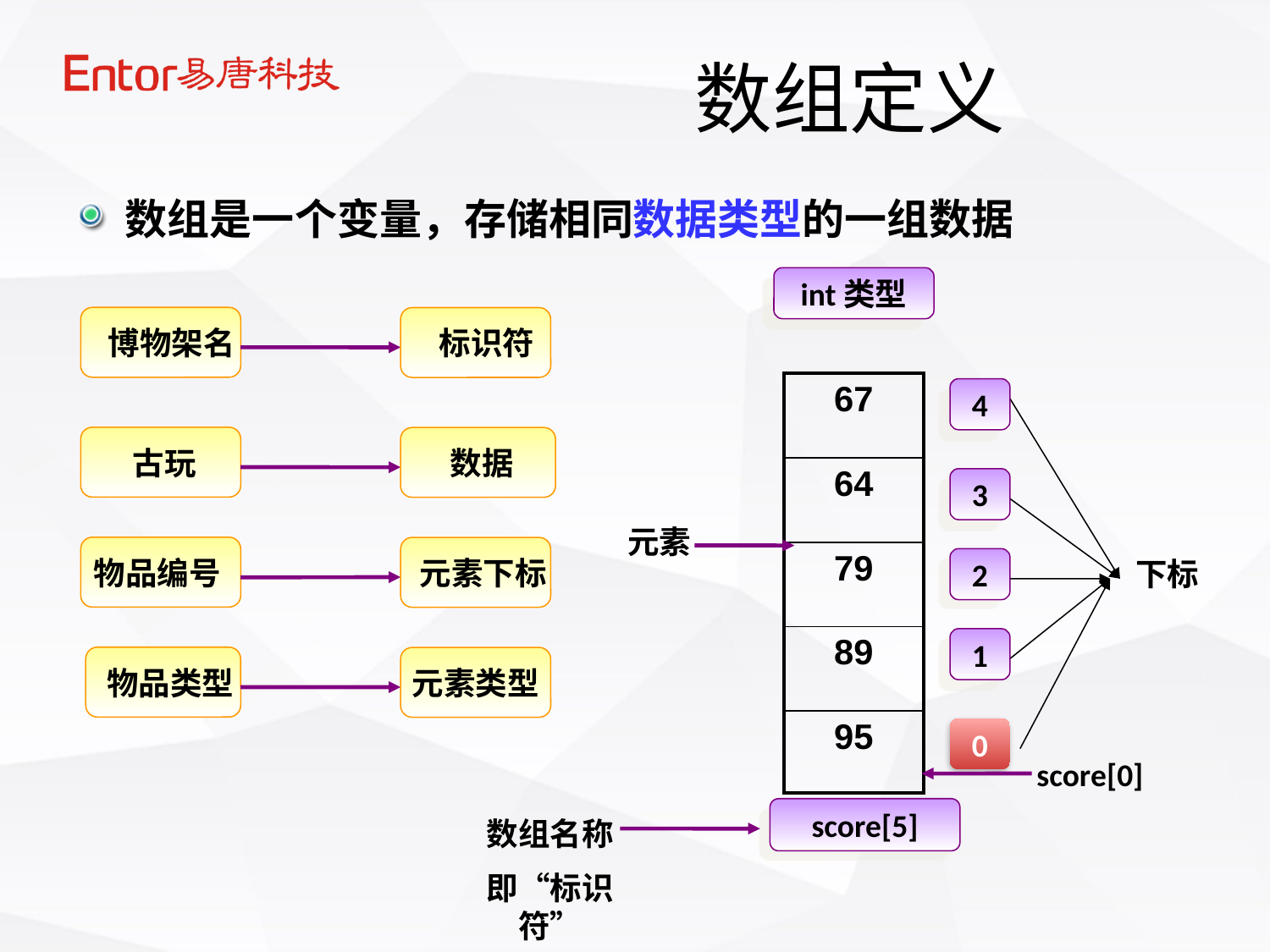

数组定义

数组是一个变量，存储相同数据类型的一组数据
int类型
  博物架名
  标识符

| 67 |
| --- |
| 64 |
| 79 |
| 89 |
| 95 |
4
3
2
1
0
score[0]

score[5]
数组名称
即“标识符”

下标

 古玩
 数据

元素
物品编号
 元素下标

 物品类型
元素类型